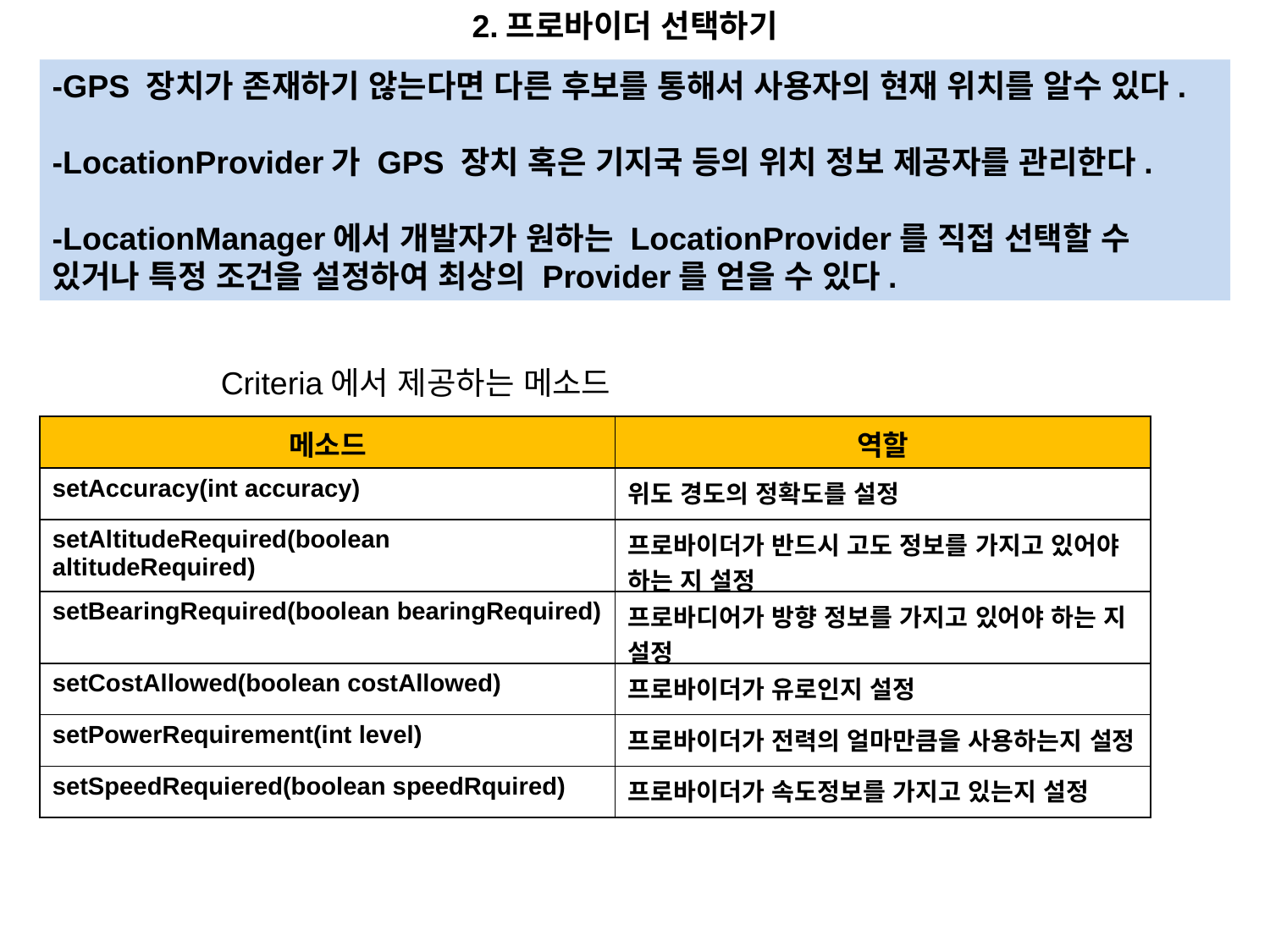

2.프로바이더 선택하기
-GPS 장치가 존재하기 않는다면 다른 후보를 통해서 사용자의 현재 위치를 알수 있다.

-LocationProvider가 GPS 장치 혹은 기지국 등의 위치 정보 제공자를 관리한다.

-LocationManager에서 개발자가 원하는 LocationProvider를 직접 선택할 수 있거나 특정 조건을 설정하여 최상의 Provider를 얻을 수 있다.
Criteria에서 제공하는 메소드
| 메소드 | 역할 |
| --- | --- |
| setAccuracy(int accuracy) | 위도 경도의 정확도를 설정 |
| setAltitudeRequired(boolean altitudeRequired) | 프로바이더가 반드시 고도 정보를 가지고 있어야 하는 지 설정 |
| setBearingRequired(boolean bearingRequired) | 프로바디어가 방향 정보를 가지고 있어야 하는 지 설정 |
| setCostAllowed(boolean costAllowed) | 프로바이더가 유로인지 설정 |
| setPowerRequirement(int level) | 프로바이더가 전력의 얼마만큼을 사용하는지 설정 |
| setSpeedRequiered(boolean speedRquired) | 프로바이더가 속도정보를 가지고 있는지 설정 |